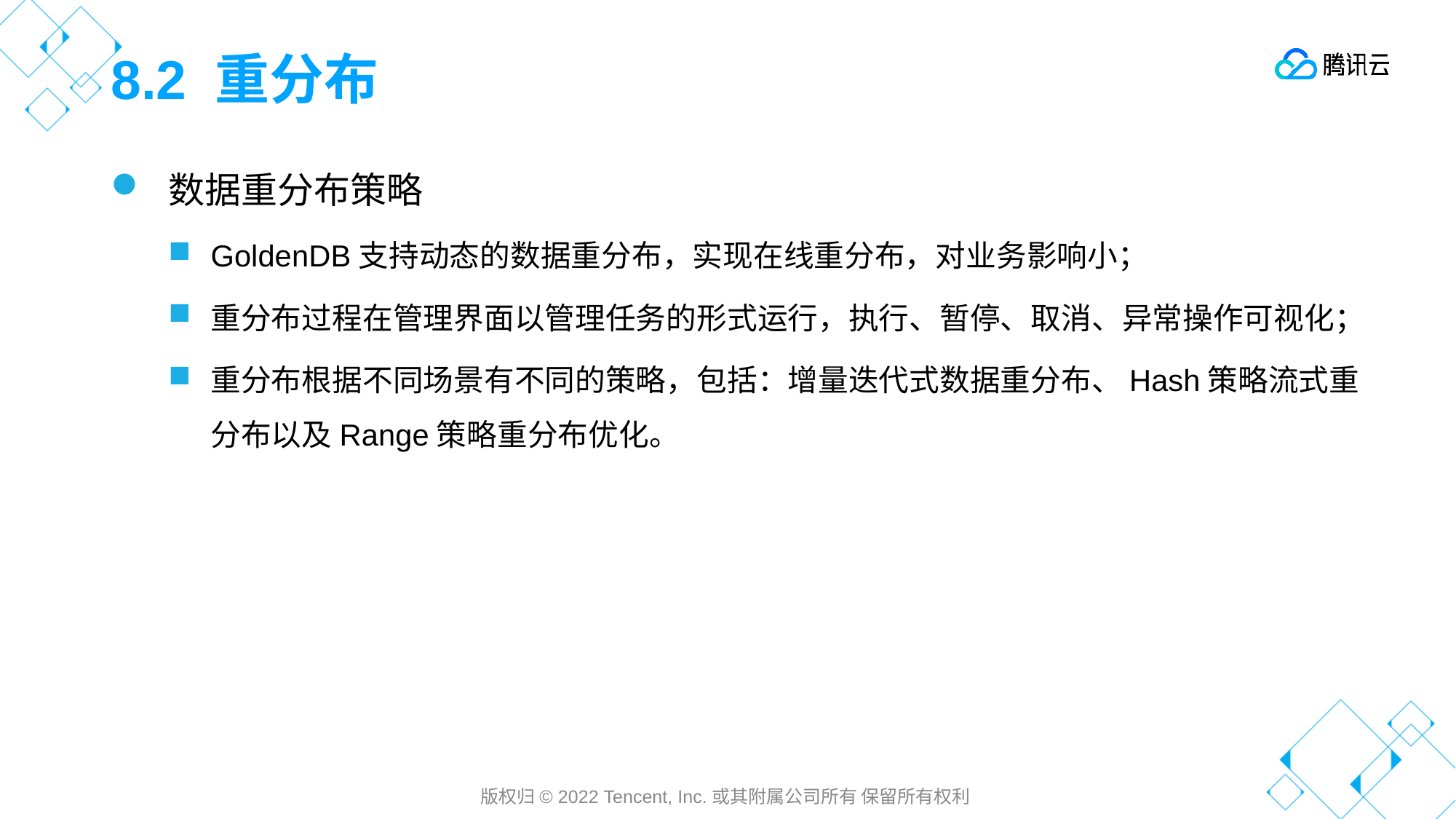

# 8.2 重分布
数据重分布策略
GoldenDB支持动态的数据重分布，实现在线重分布，对业务影响小；
重分布过程在管理界面以管理任务的形式运行，执行、暂停、取消、异常操作可视化；
重分布根据不同场景有不同的策略，包括：增量迭代式数据重分布、Hash策略流式重分布以及Range策略重分布优化。
版权归© 2022 Tencent, Inc.或其附属公司所有 保留所有权利